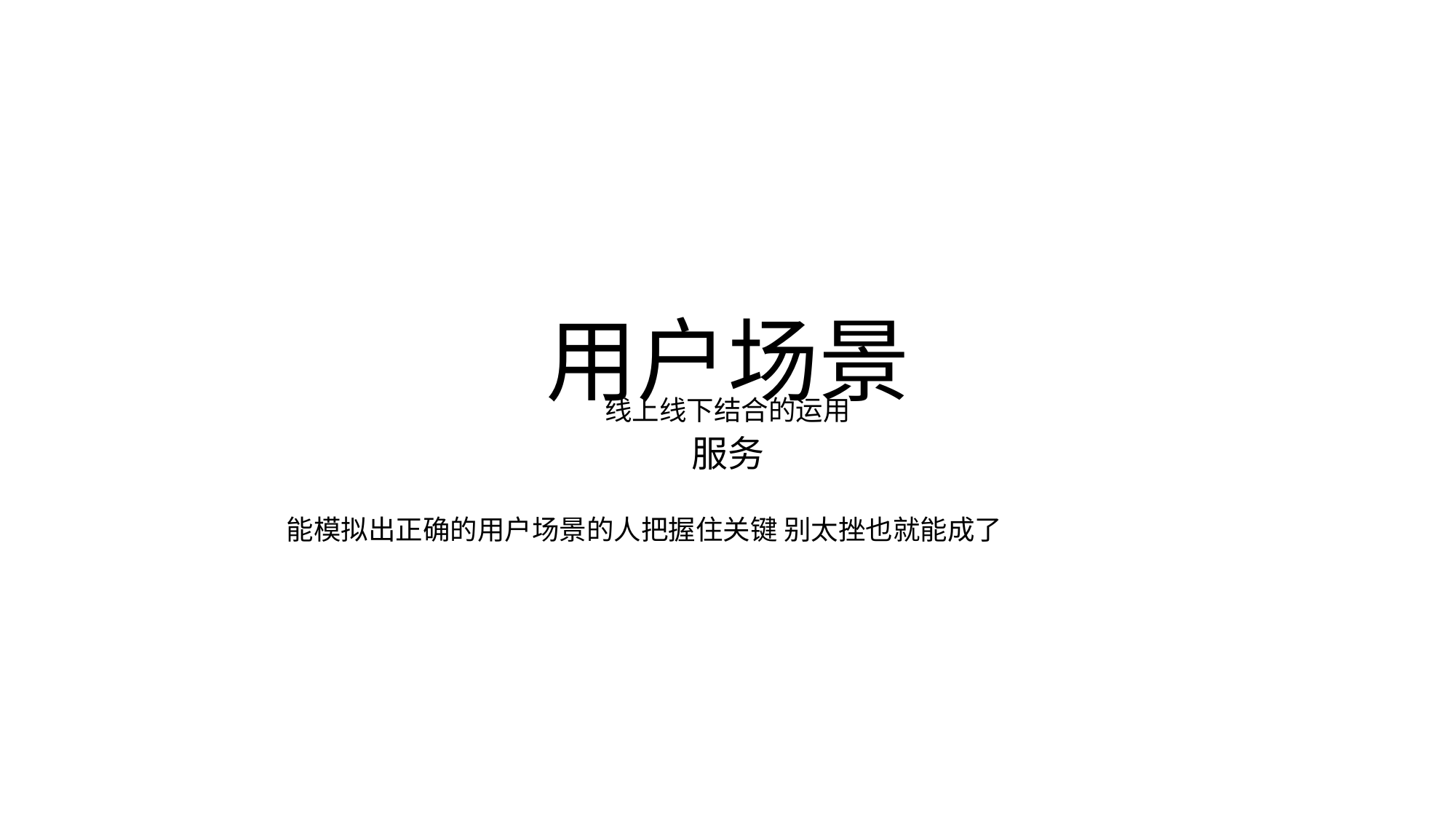

# 用户场景
线上线下结合的运用
服务
能模拟出正确的用户场景的人把握住关键 别太挫也就能成了